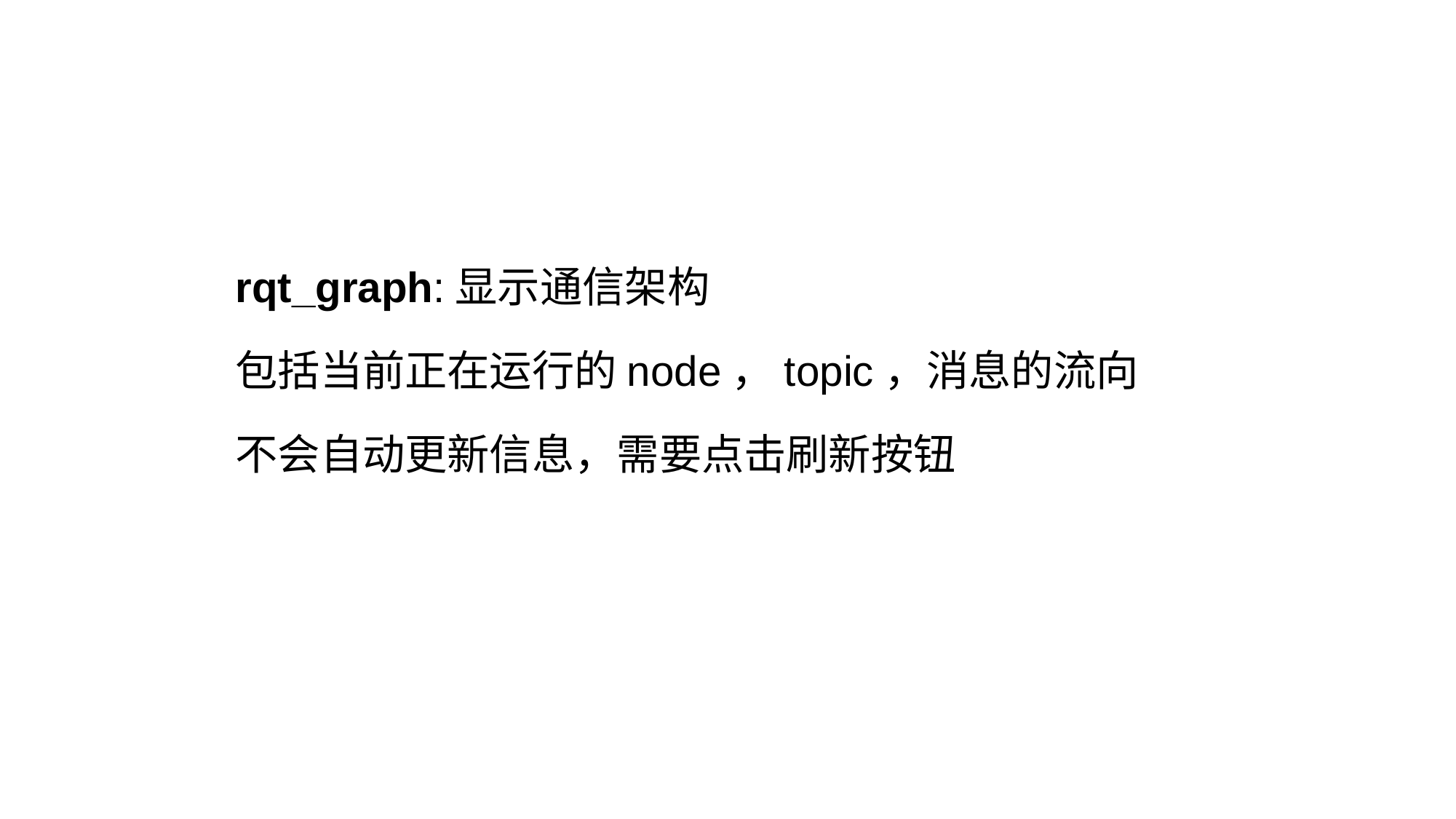

rqt_graph:显示通信架构

包括当前正在运行的node，topic，消息的流向

不会自动更新信息，需要点击刷新按钮